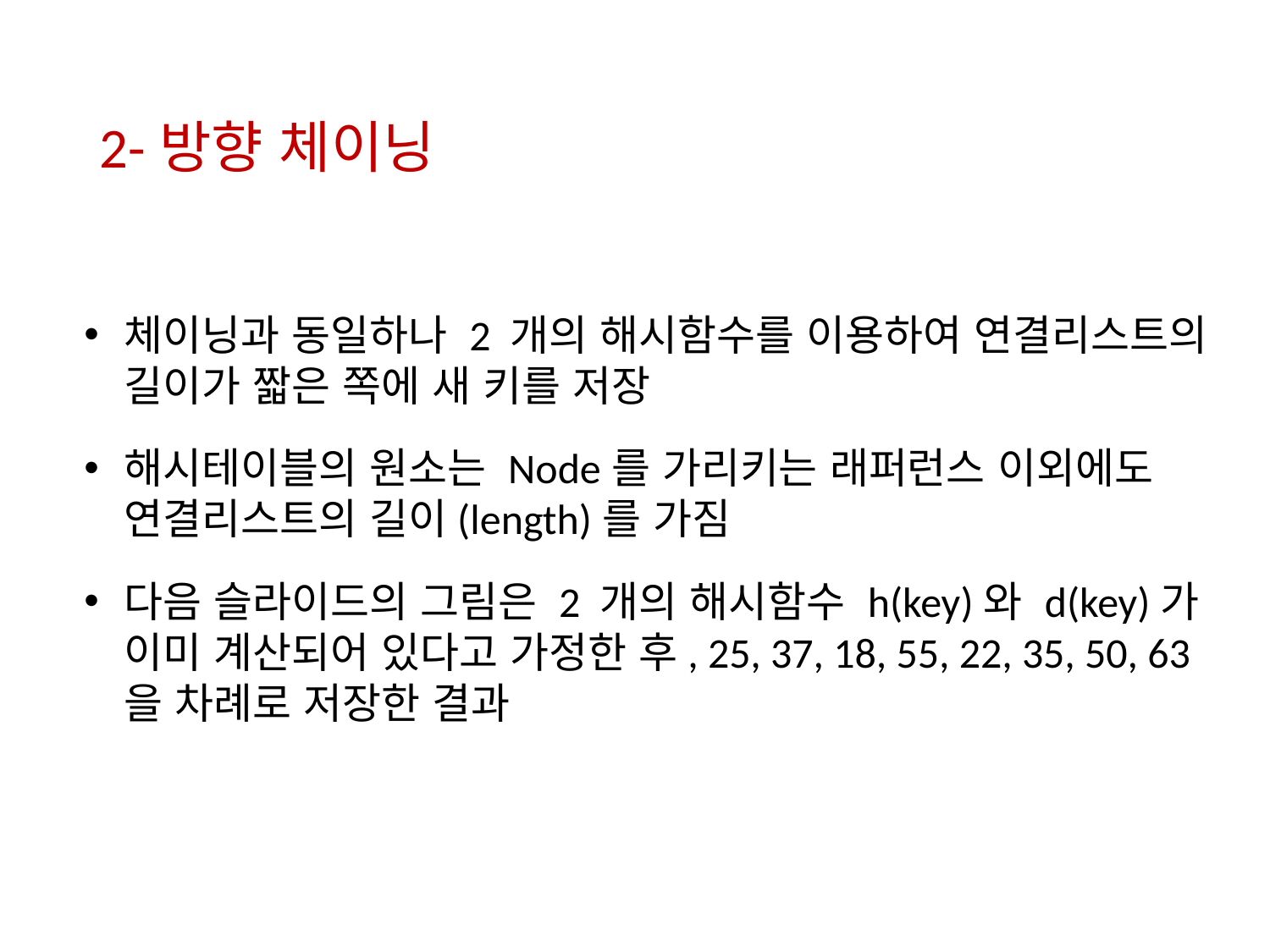

2-방향 체이닝
체이닝과 동일하나 2 개의 해시함수를 이용하여 연결리스트의 길이가 짧은 쪽에 새 키를 저장
해시테이블의 원소는 Node를 가리키는 래퍼런스 이외에도 연결리스트의 길이(length)를 가짐
다음 슬라이드의 그림은 2 개의 해시함수 h(key)와 d(key)가 이미 계산되어 있다고 가정한 후, 25, 37, 18, 55, 22, 35, 50, 63을 차례로 저장한 결과